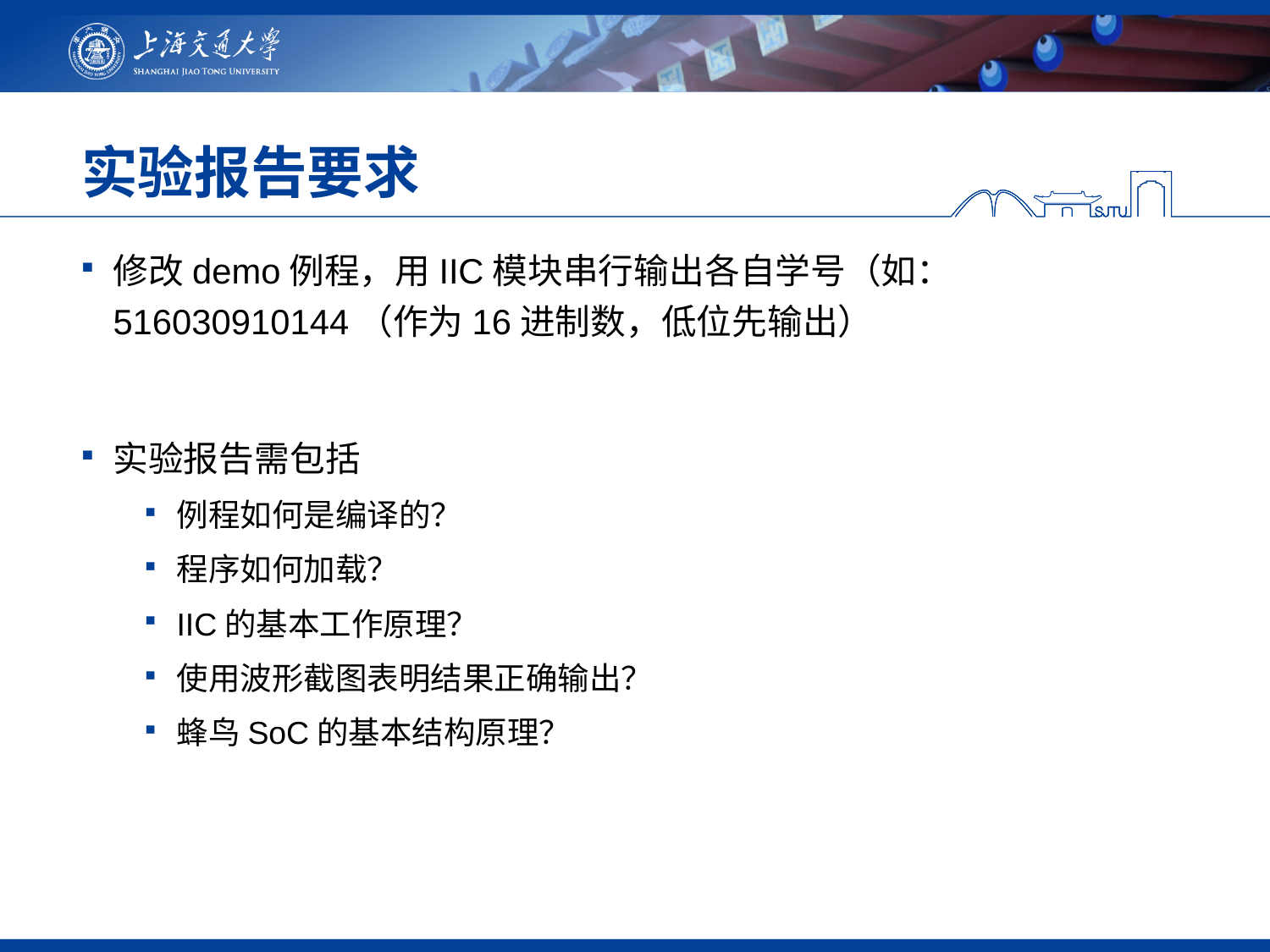

# 实验报告要求
修改demo例程，用IIC模块串行输出各自学号（如：516030910144（作为16进制数，低位先输出）

实验报告需包括
例程如何是编译的？
程序如何加载？
IIC的基本工作原理？
使用波形截图表明结果正确输出？
蜂鸟SoC的基本结构原理？